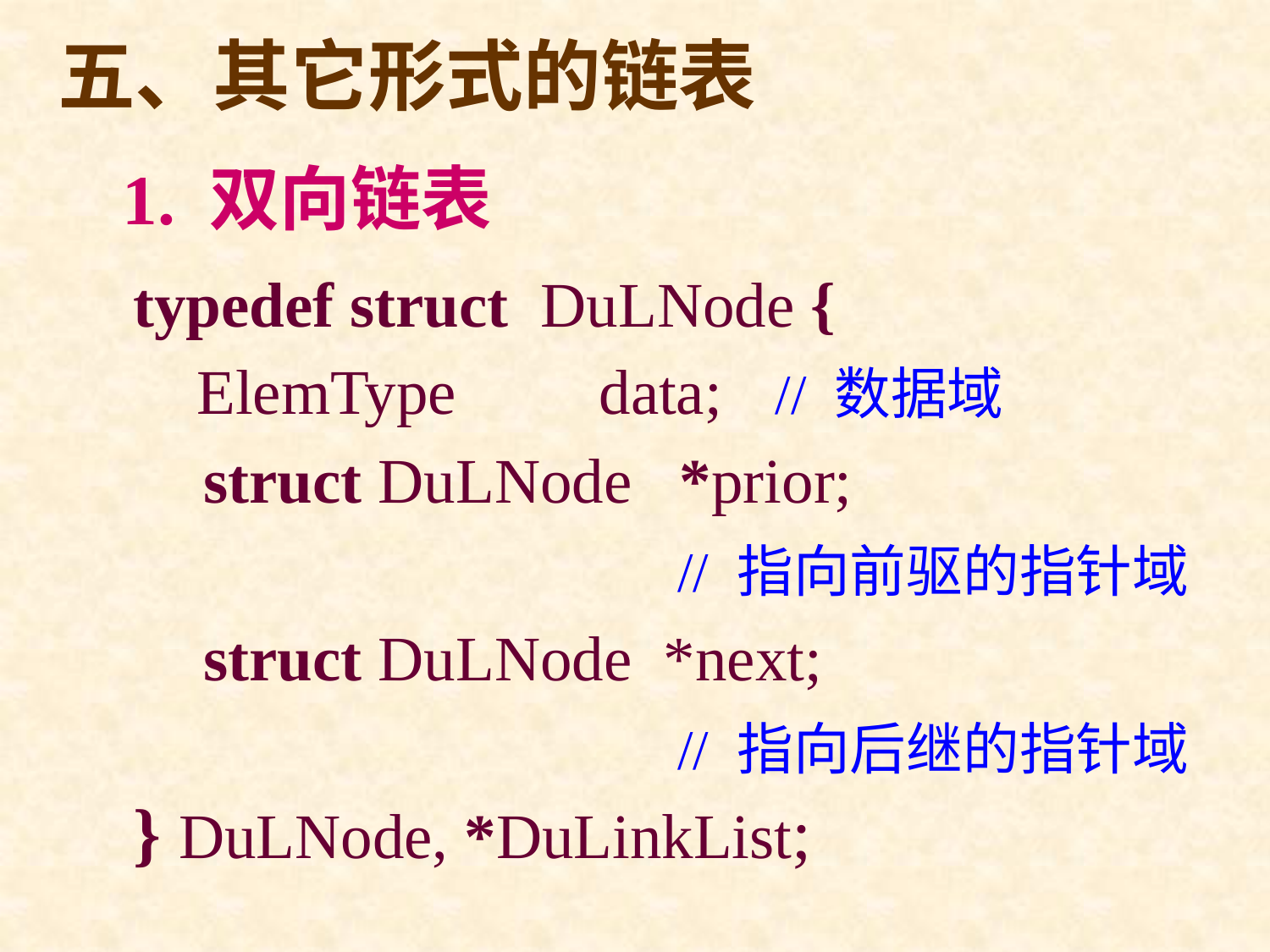

五、其它形式的链表
 1. 双向链表
typedef struct  DuLNode {
    ElemType         data;   // 数据域
    struct DuLNode   *prior;
                               // 指向前驱的指针域
    struct DuLNode  *next;
                               // 指向后继的指针域
} DuLNode, *DuLinkList;